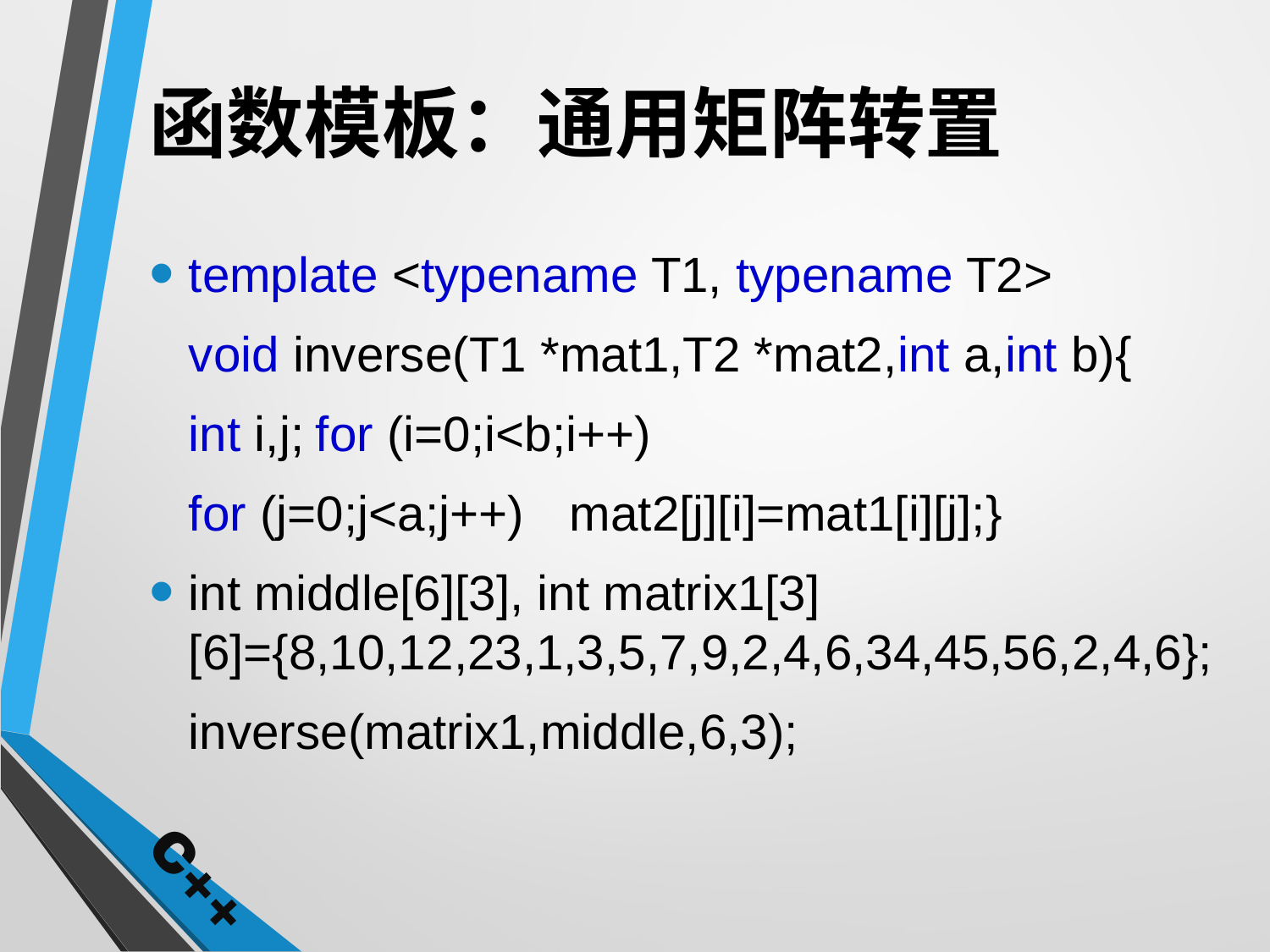

# 函数模板：通用矩阵转置
template <typename T1, typename T2>
	void inverse(T1 *mat1,T2 *mat2,int a,int b){
	int i,j;	for (i=0;i<b;i++)
	for (j=0;j<a;j++)	mat2[j][i]=mat1[i][j];}
int middle[6][3], int matrix1[3][6]={8,10,12,23,1,3,5,7,9,2,4,6,34,45,56,2,4,6};
	inverse(matrix1,middle,6,3);